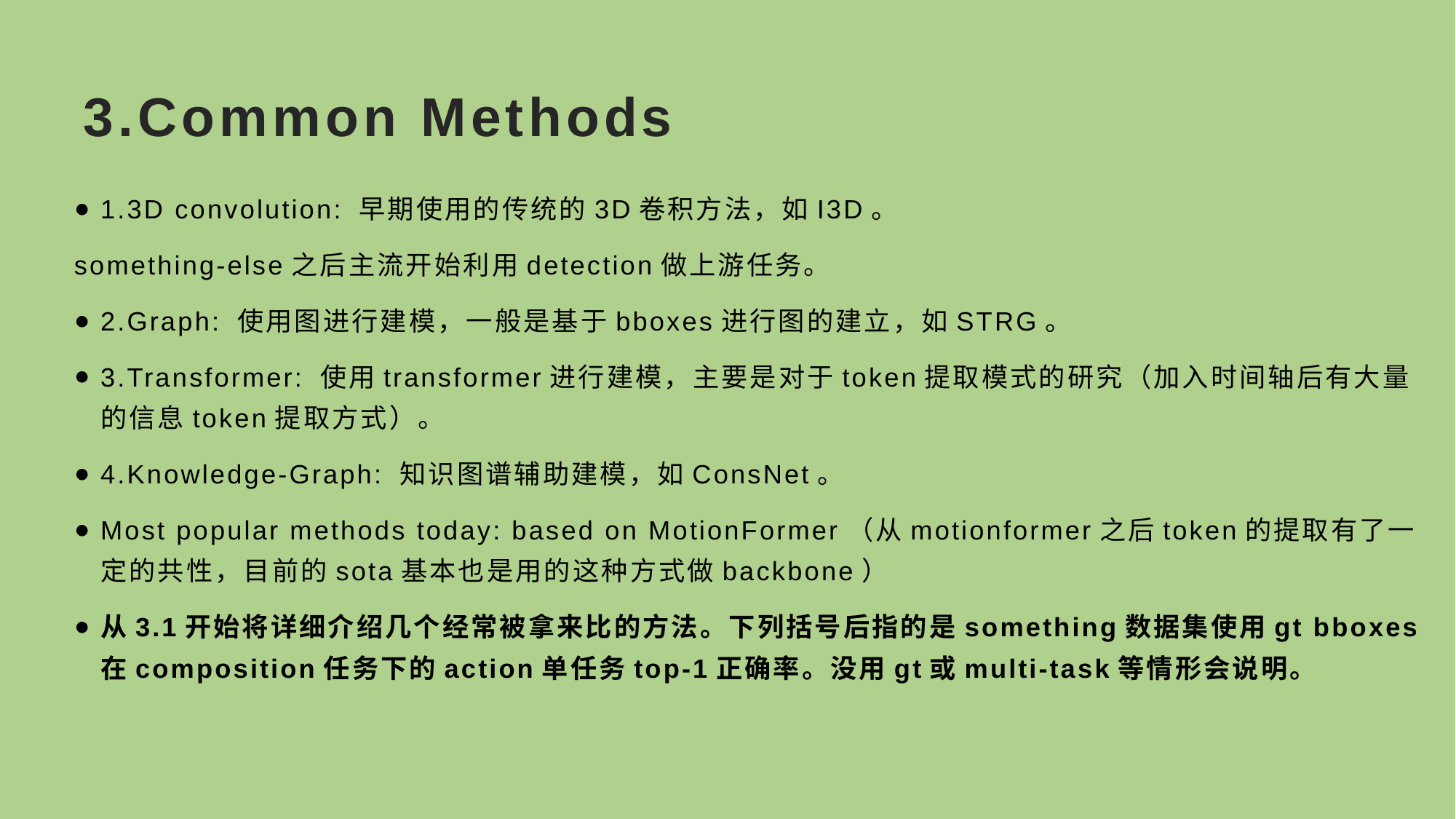

# 3.Common Methods
1.3D convolution: 早期使用的传统的3D卷积方法，如I3D。
something-else之后主流开始利用detection做上游任务。
2.Graph: 使用图进行建模，一般是基于bboxes进行图的建立，如STRG。
3.Transformer: 使用transformer进行建模，主要是对于token提取模式的研究（加入时间轴后有大量的信息token提取方式）。
4.Knowledge-Graph: 知识图谱辅助建模，如ConsNet。
Most popular methods today: based on MotionFormer（从motionformer之后token的提取有了一定的共性，目前的sota基本也是用的这种方式做backbone）
从3.1开始将详细介绍几个经常被拿来比的方法。下列括号后指的是something数据集使用gt bboxes在composition任务下的action单任务top-1正确率。没用gt或multi-task等情形会说明。